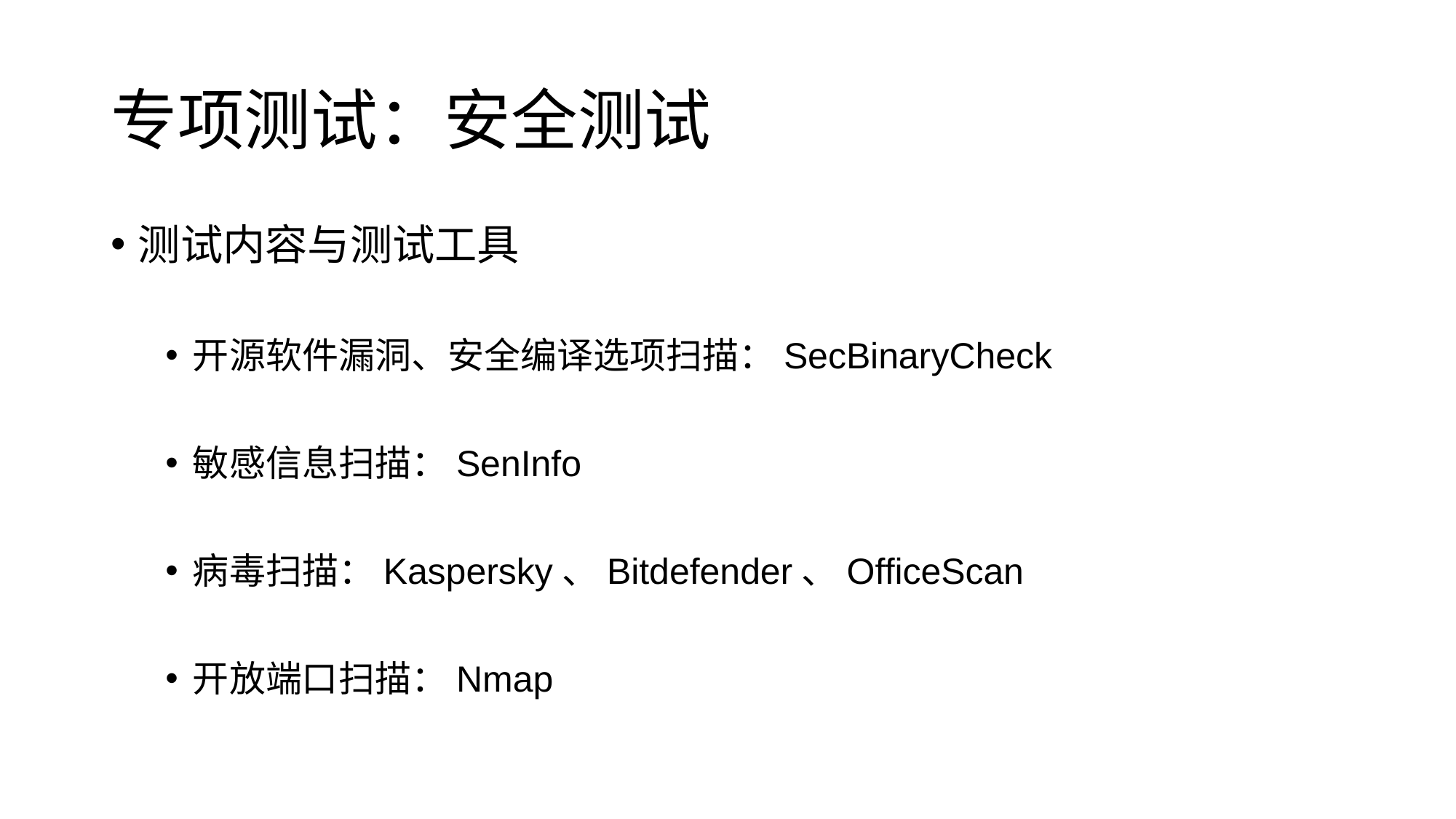

# 专项测试：安全测试
测试内容与测试工具

开源软件漏洞、安全编译选项扫描：SecBinaryCheck

敏感信息扫描：SenInfo

病毒扫描：Kaspersky、Bitdefender、OfficeScan

开放端口扫描：Nmap